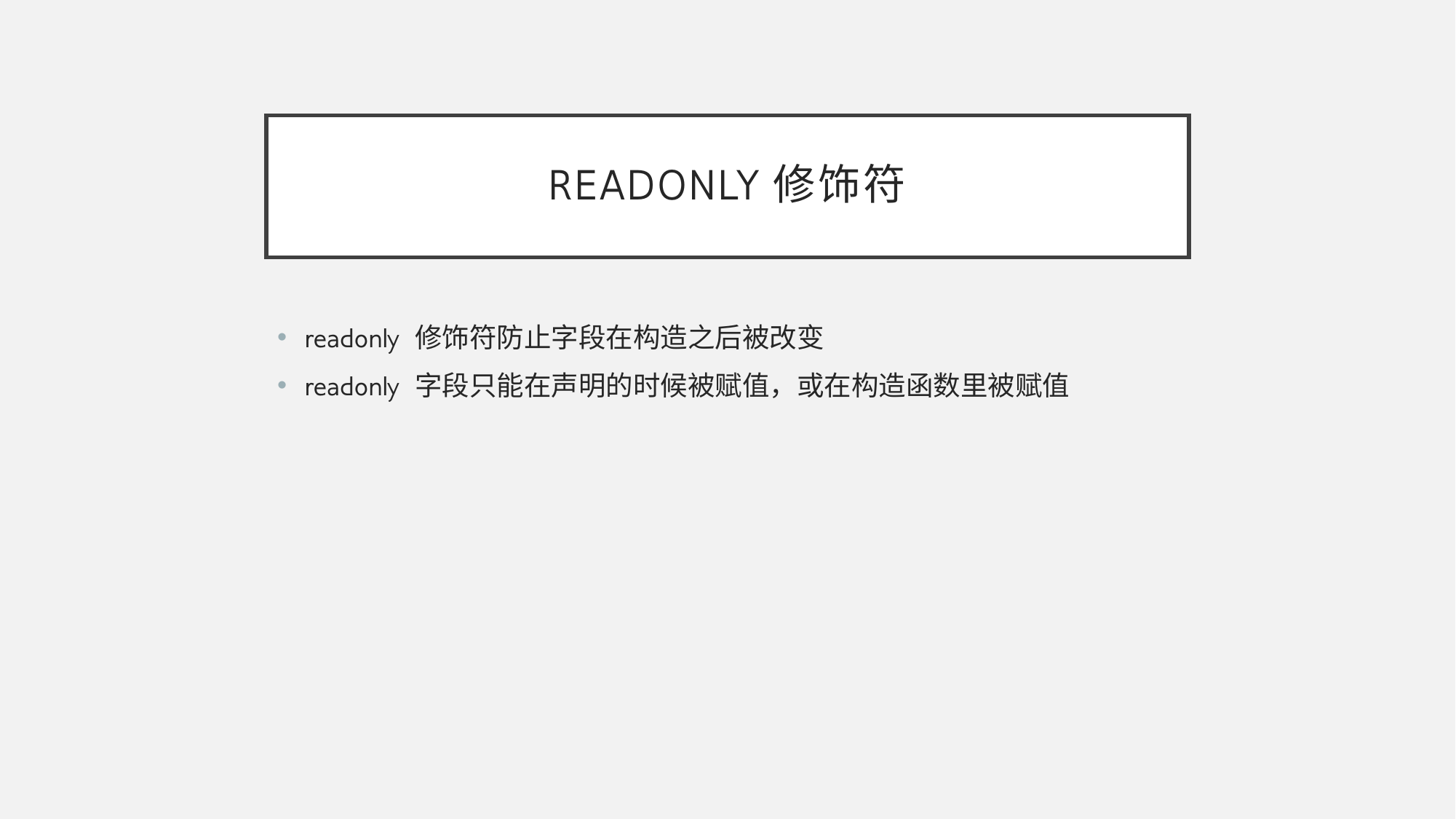

# readonly修饰符
readonly 修饰符防止字段在构造之后被改变
readonly 字段只能在声明的时候被赋值，或在构造函数里被赋值